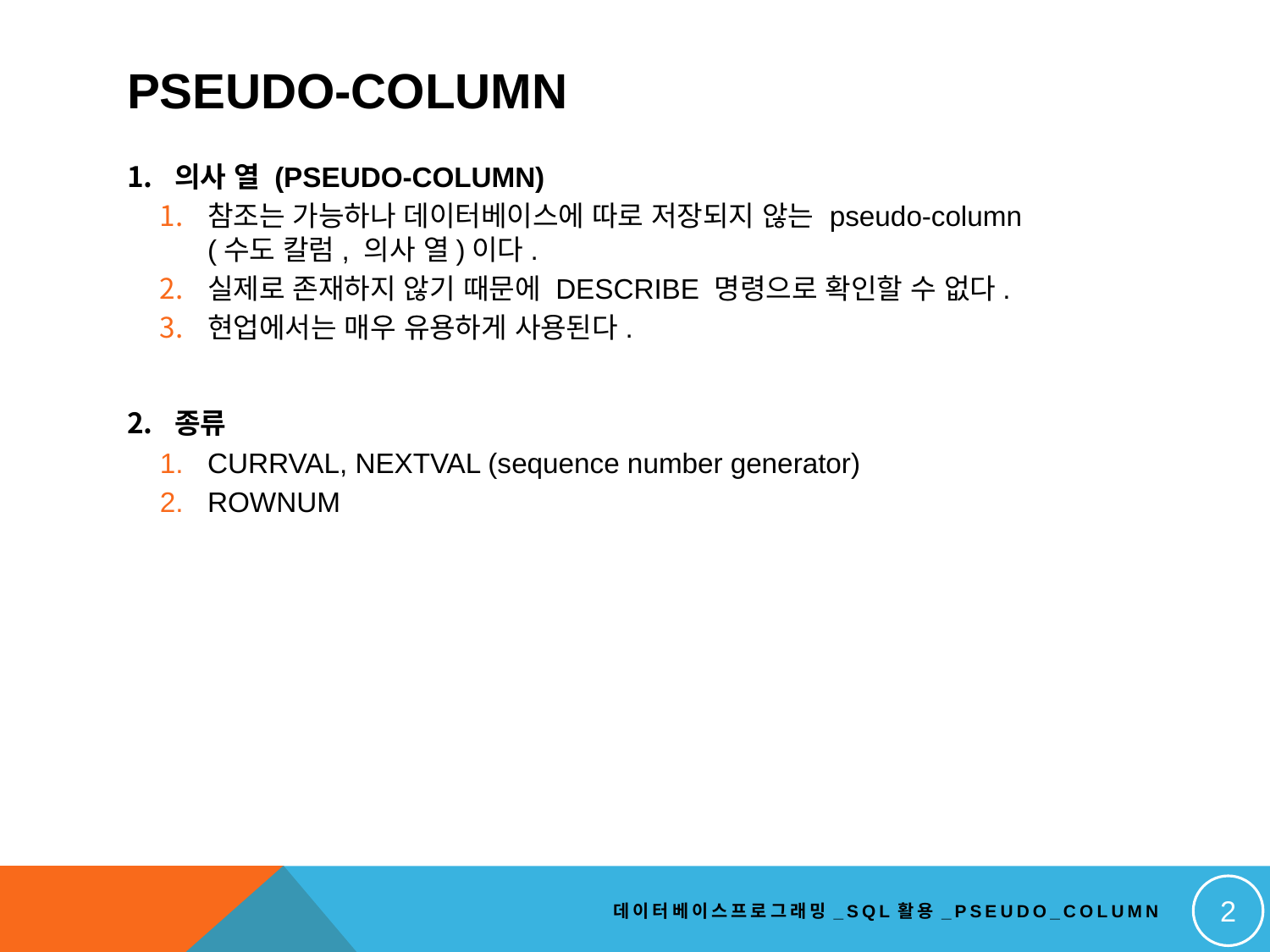

# Pseudo-column
의사 열 (PSEUDO-COLUMN)
참조는 가능하나 데이터베이스에 따로 저장되지 않는 pseudo-column
(수도 칼럼, 의사 열)이다.
실제로 존재하지 않기 때문에 DESCRIBE 명령으로 확인할 수 없다.
현업에서는 매우 유용하게 사용된다.

종류
CURRVAL, NEXTVAL (sequence number generator)
ROWNUM
2
데이터베이스프로그래밍_SQL활용_PSEUDO_COLUMN